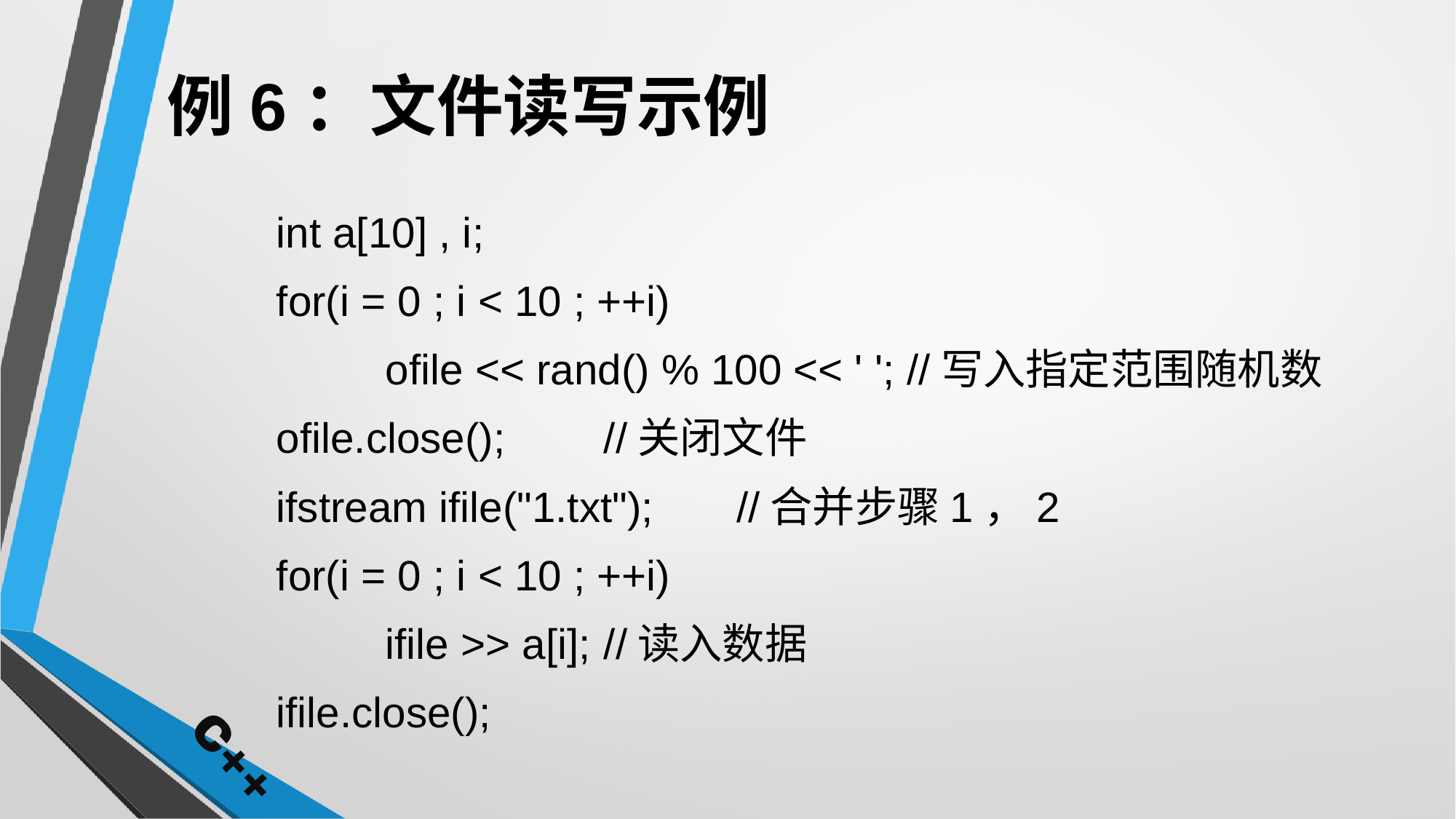

# 例6：文件读写示例
	int a[10] , i;
	for(i = 0 ; i < 10 ; ++i)
		ofile << rand() % 100 << ' '; //写入指定范围随机数
	ofile.close();	//关闭文件
	ifstream ifile("1.txt");	  //合并步骤1，2
	for(i = 0 ; i < 10 ; ++i)
		ifile >> a[i];	//读入数据
	ifile.close();